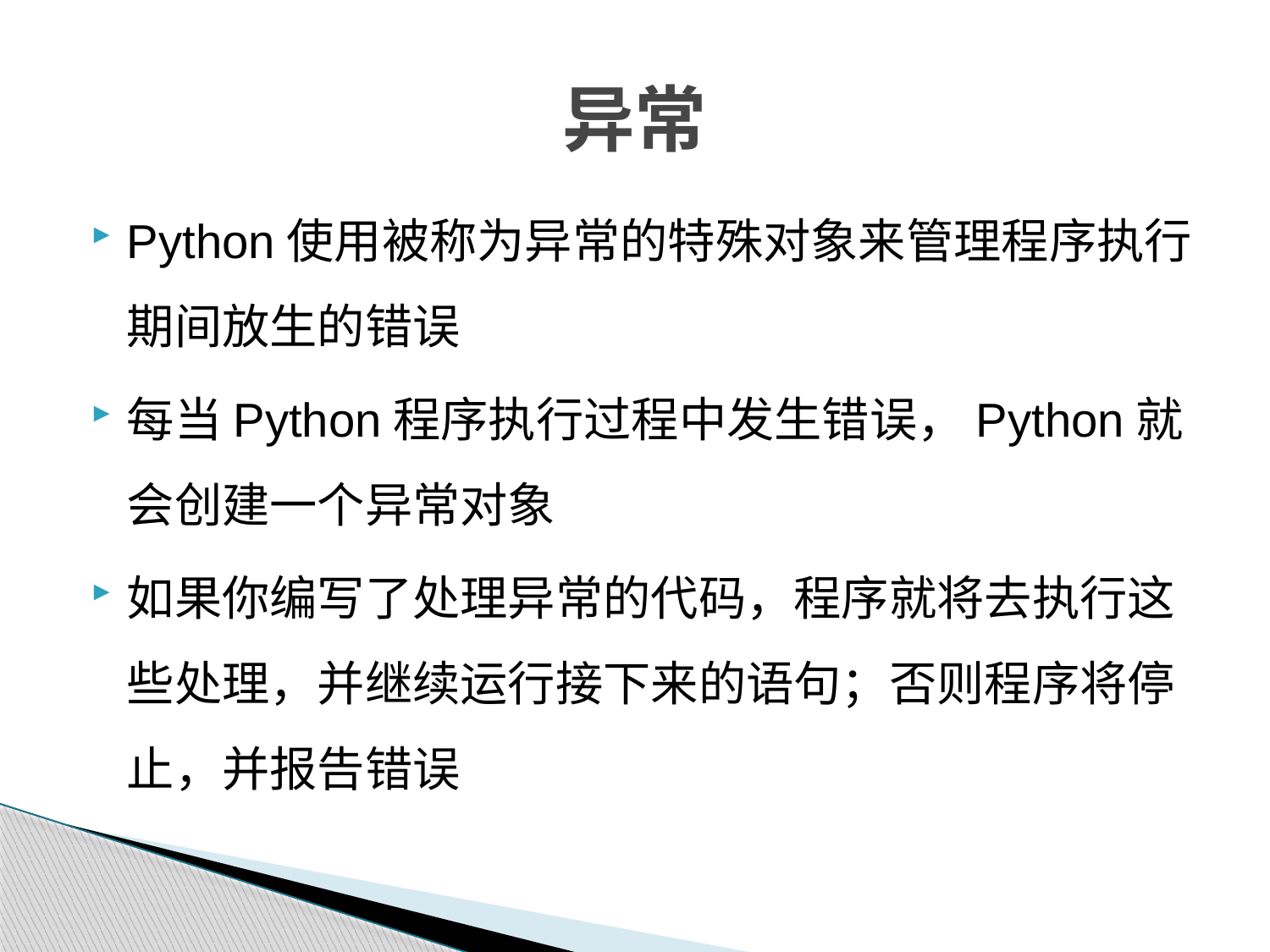

# 异常
Python使用被称为异常的特殊对象来管理程序执行期间放生的错误
每当Python程序执行过程中发生错误，Python就会创建一个异常对象
如果你编写了处理异常的代码，程序就将去执行这些处理，并继续运行接下来的语句；否则程序将停止，并报告错误